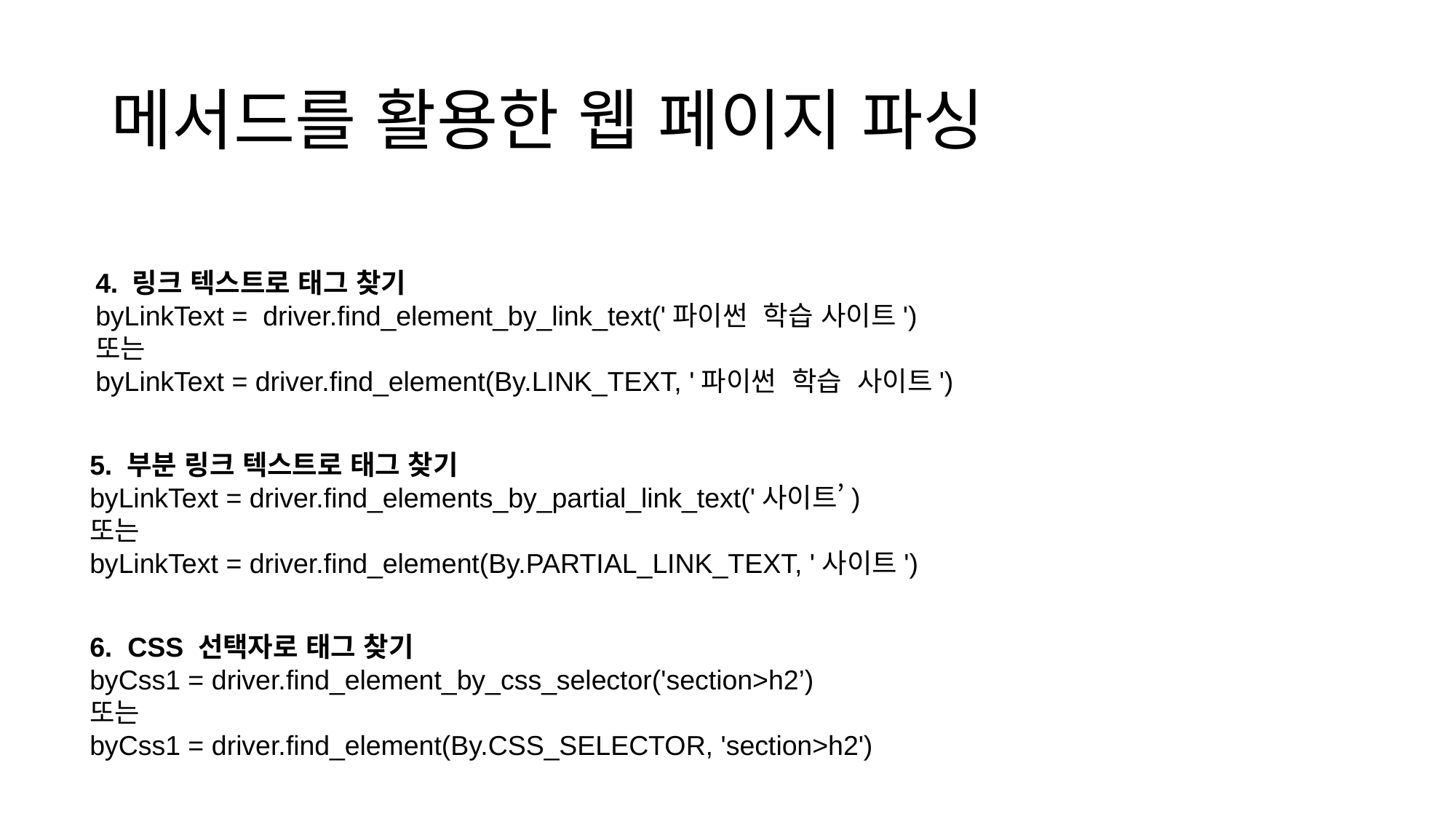

# 메서드를 활용한 웹 페이지 파싱
4. 링크 텍스트로 태그 찾기
byLinkText =  driver.find_element_by_link_text('파이썬  학습 사이트')
또는
byLinkText = driver.find_element(By.LINK_TEXT, '파이썬  학습  사이트')
5. 부분 링크 텍스트로 태그 찾기
byLinkText = driver.find_elements_by_partial_link_text('사이트’)
또는
byLinkText = driver.find_element(By.PARTIAL_LINK_TEXT, '사이트')
6.  CSS 선택자로 태그 찾기
byCss1 = driver.find_element_by_css_selector('section>h2’)
또는
byCss1 = driver.find_element(By.CSS_SELECTOR, 'section>h2')